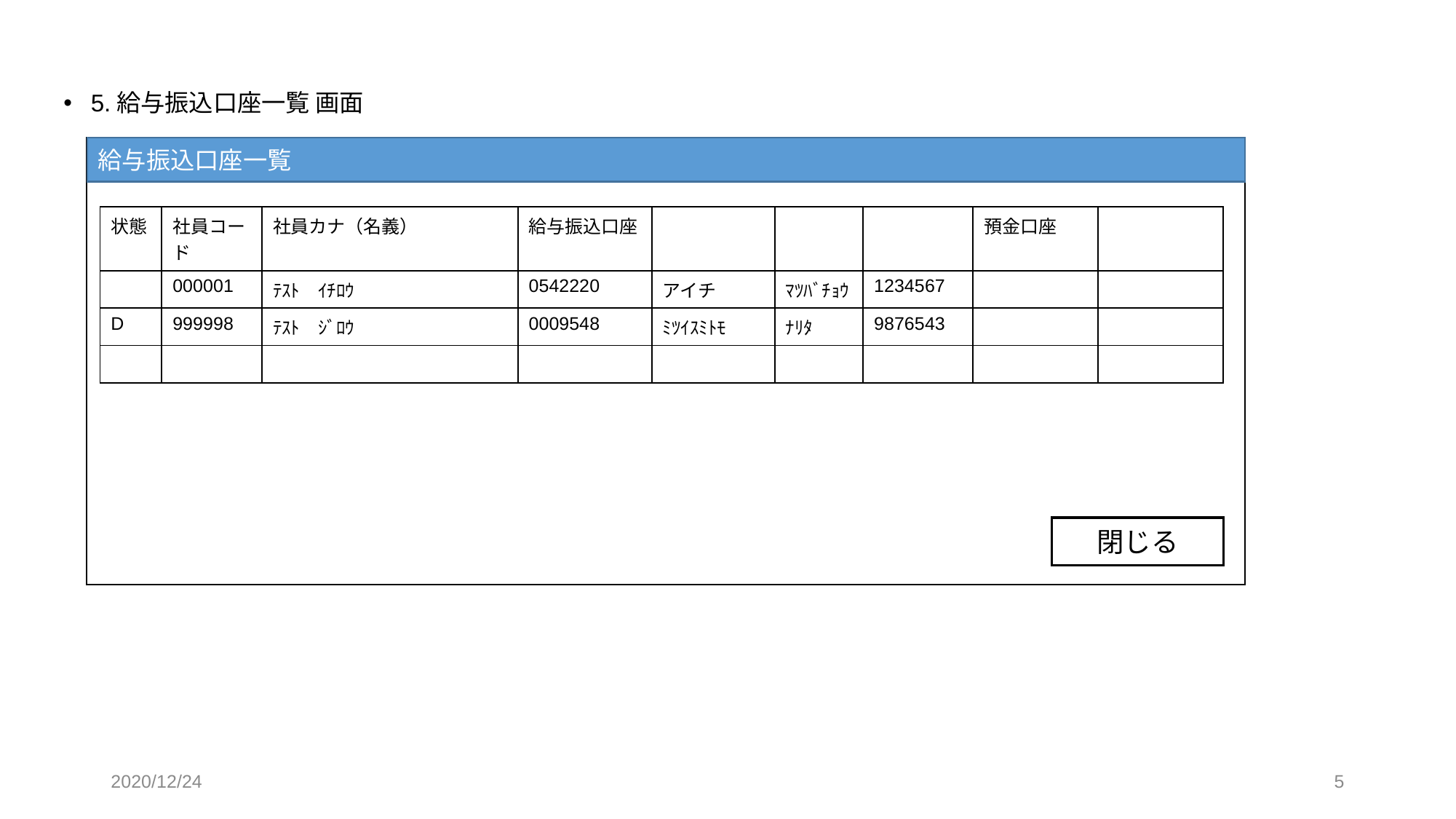

5.給与振込口座一覧 画面

給与振込口座一覧
| 状態 | 社員コード | 社員カナ（名義） | 給与振込口座 |  |  |  | 預金口座 |  |
| --- | --- | --- | --- | --- | --- | --- | --- | --- |
|  | 000001 | ﾃｽﾄ　ｲﾁﾛｳ | 0542220 | アイチ | ﾏﾂﾊﾞﾁｮｳ | 1234567 |  |  |
| D | 999998 | ﾃｽﾄ　ｼﾞﾛｳ | 0009548 | ﾐﾂｲｽﾐﾄﾓ | ﾅﾘﾀ | 9876543 |  |  |
|  |  |  |  |  |  |  |  |  |
閉じる
2020/12/24
5